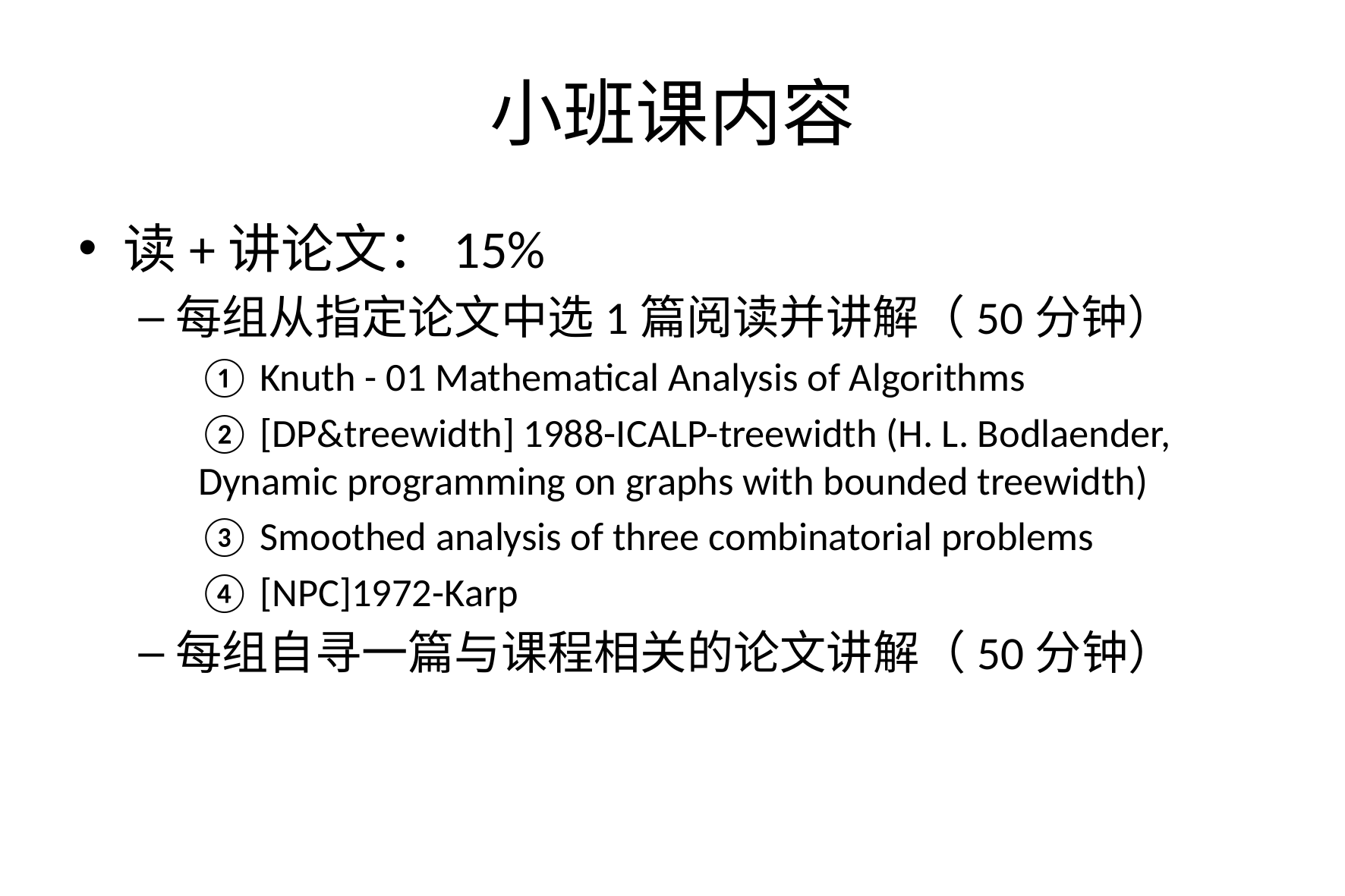

# 小班课内容
读+讲论文：15%
每组从指定论文中选1篇阅读并讲解（50分钟）
① Knuth - 01 Mathematical Analysis of Algorithms
② [DP&treewidth] 1988-ICALP-treewidth (H. L. Bodlaender, Dynamic programming on graphs with bounded treewidth)
③ Smoothed analysis of three combinatorial problems
④ [NPC]1972-Karp
每组自寻一篇与课程相关的论文讲解（50分钟）